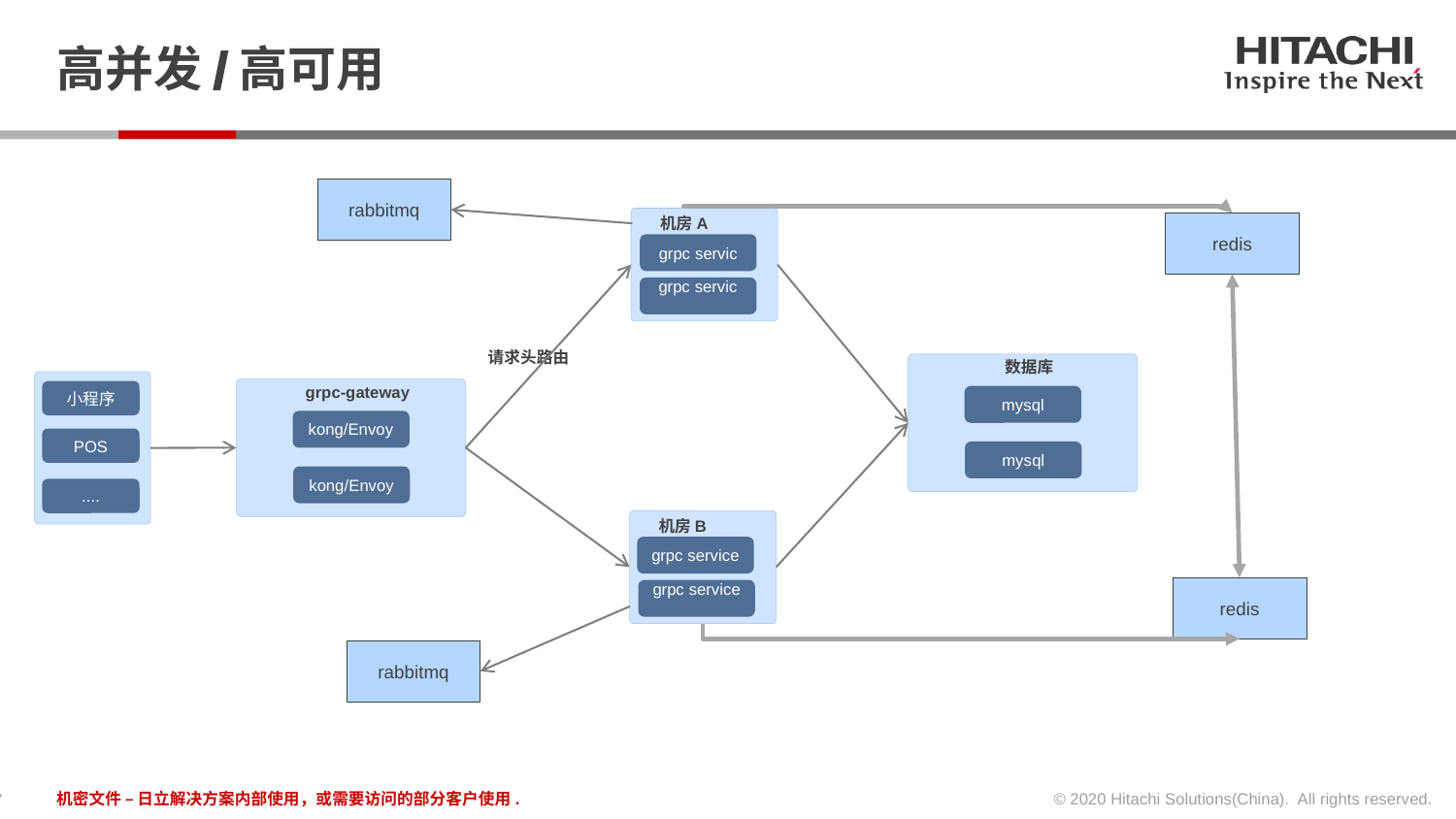

# 高并发/高可用
rabbitmq
机房A

redis
grpc servic
grpc servic

请求头路由
数据库

mysql
mysql

grpc-gateway

小程序
kong/Envoy
POS
kong/Envoy
....
机房B

grpc service
redis
grpc service

rabbitmq
规则配置服务